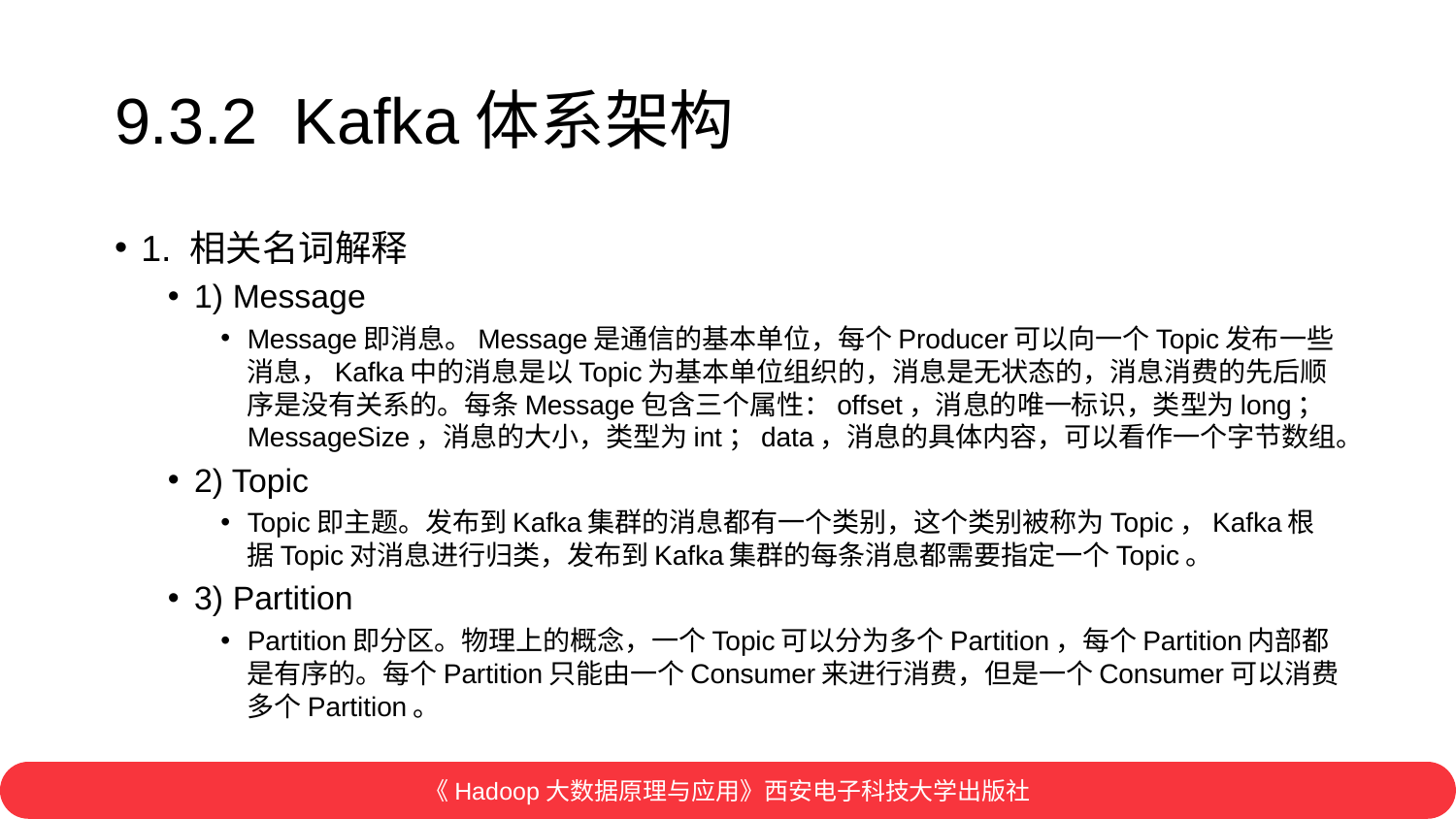

# 9.3.2  Kafka体系架构
1. 相关名词解释
1) Message
Message即消息。Message是通信的基本单位，每个Producer可以向一个Topic发布一些消息，Kafka中的消息是以Topic为基本单位组织的，消息是无状态的，消息消费的先后顺序是没有关系的。每条Message包含三个属性：offset，消息的唯一标识，类型为long；MessageSize，消息的大小，类型为int；data，消息的具体内容，可以看作一个字节数组。
2) Topic
Topic即主题。发布到Kafka集群的消息都有一个类别，这个类别被称为Topic，Kafka根据Topic对消息进行归类，发布到Kafka集群的每条消息都需要指定一个Topic。
3) Partition
Partition即分区。物理上的概念，一个Topic可以分为多个Partition，每个Partition内部都是有序的。每个Partition只能由一个Consumer来进行消费，但是一个Consumer可以消费多个Partition。